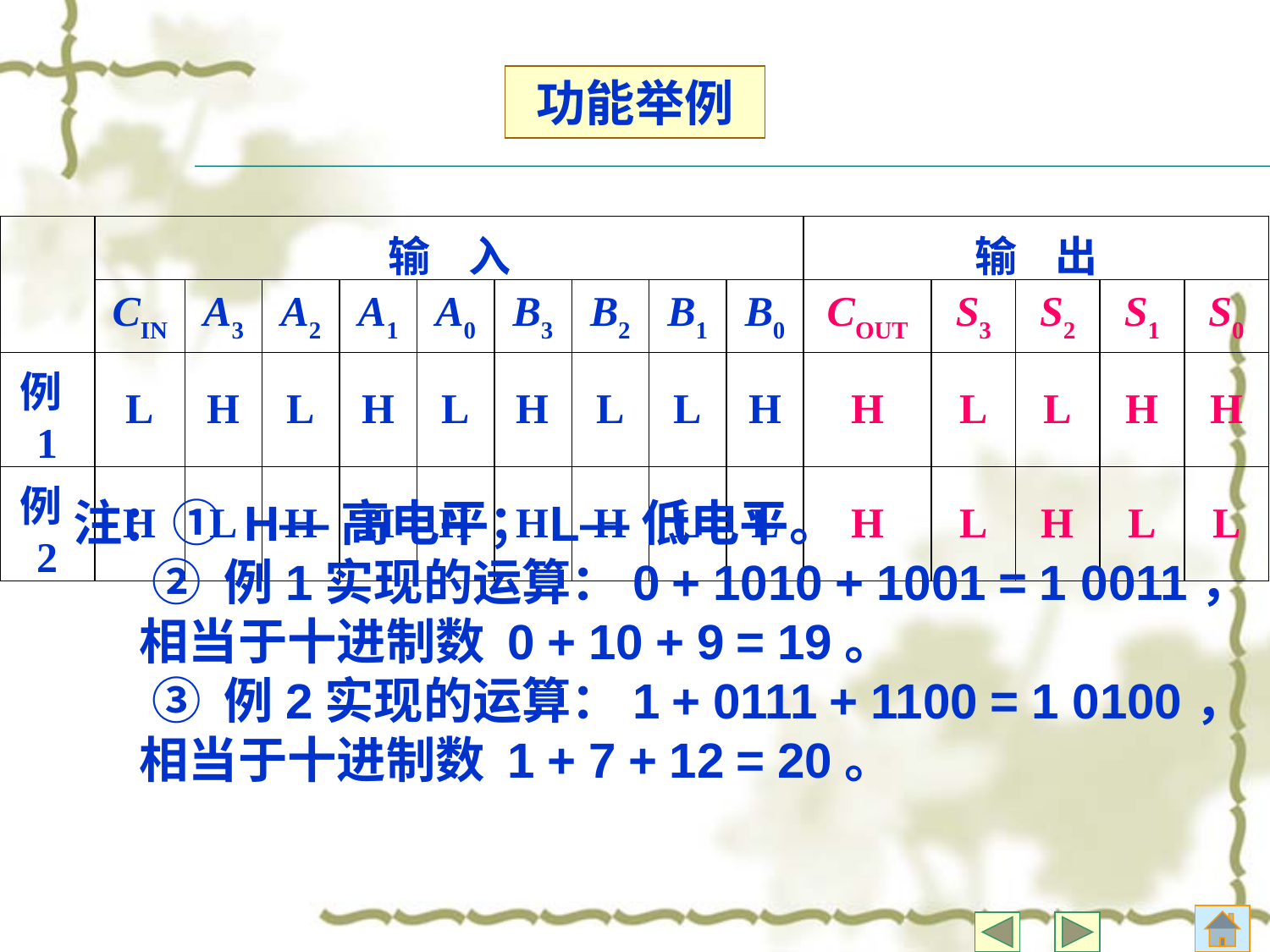

功能举例
|  | 输 入 |  |  |  |  |  |  |  |  | 输 出 |  |  |  |  |
| --- | --- | --- | --- | --- | --- | --- | --- | --- | --- | --- | --- | --- | --- | --- |
|  | CIN | A3 | A2 | A1 | A0 | B3 | B2 | B1 | B0 | COUT | S3 | S2 | S1 | S0 |
| 例1 | L | H | L | H | L | H | L | L | H | H | L | L | H | H |
| 例2 | H | L | H | H | H | H | H | L | L | H | L | H | L | L |
注：① H—高电平；L—低电平。
       ② 例1实现的运算：0 + 1010 + 1001 = 1 0011，	相当于十进制数 0 + 10 + 9 = 19。
       ③ 例2实现的运算：1 + 0111 + 1100 = 1 0100，	相当于十进制数 1 + 7 + 12 = 20。